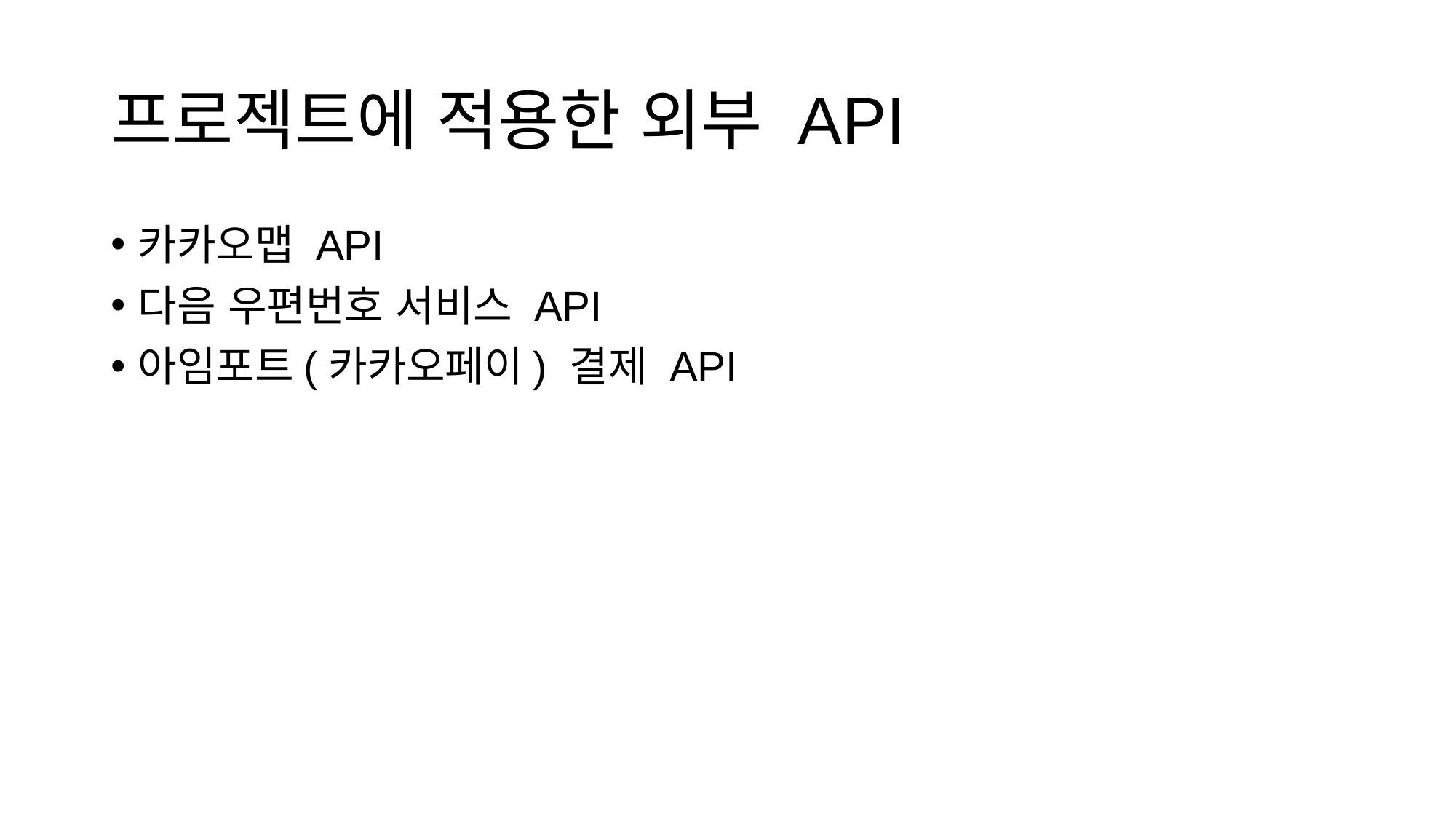

# 프로젝트에 적용한 외부 API
카카오맵 API
다음 우편번호 서비스 API
아임포트(카카오페이) 결제 API